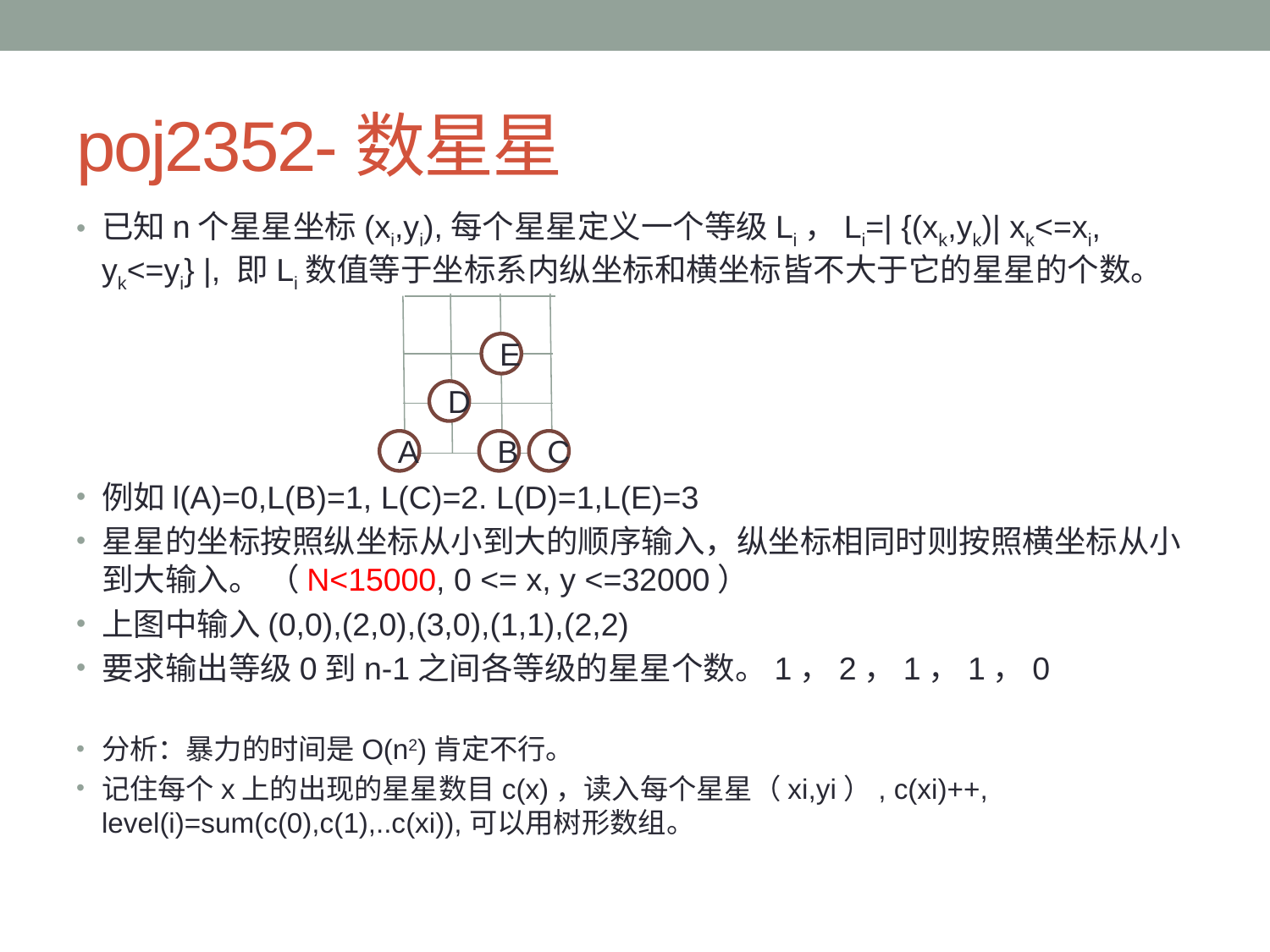

# poj2352-数星星
已知n个星星坐标(xi,yi),每个星星定义一个等级Li，Li=| {(xk,yk)| xk<=xi, yk<=yi} |, 即Li数值等于坐标系内纵坐标和横坐标皆不大于它的星星的个数。

例如l(A)=0,L(B)=1, L(C)=2. L(D)=1,L(E)=3
星星的坐标按照纵坐标从小到大的顺序输入，纵坐标相同时则按照横坐标从小到大输入。 （N<15000, 0 <= x, y <=32000）
上图中输入(0,0),(2,0),(3,0),(1,1),(2,2)
要求输出等级0到n-1之间各等级的星星个数。1，2，1，1，0

分析：暴力的时间是O(n2)肯定不行。
记住每个x上的出现的星星数目c(x)，读入每个星星（xi,yi）, c(xi)++, level(i)=sum(c(0),c(1),..c(xi)),可以用树形数组。
E
D
A
B
C